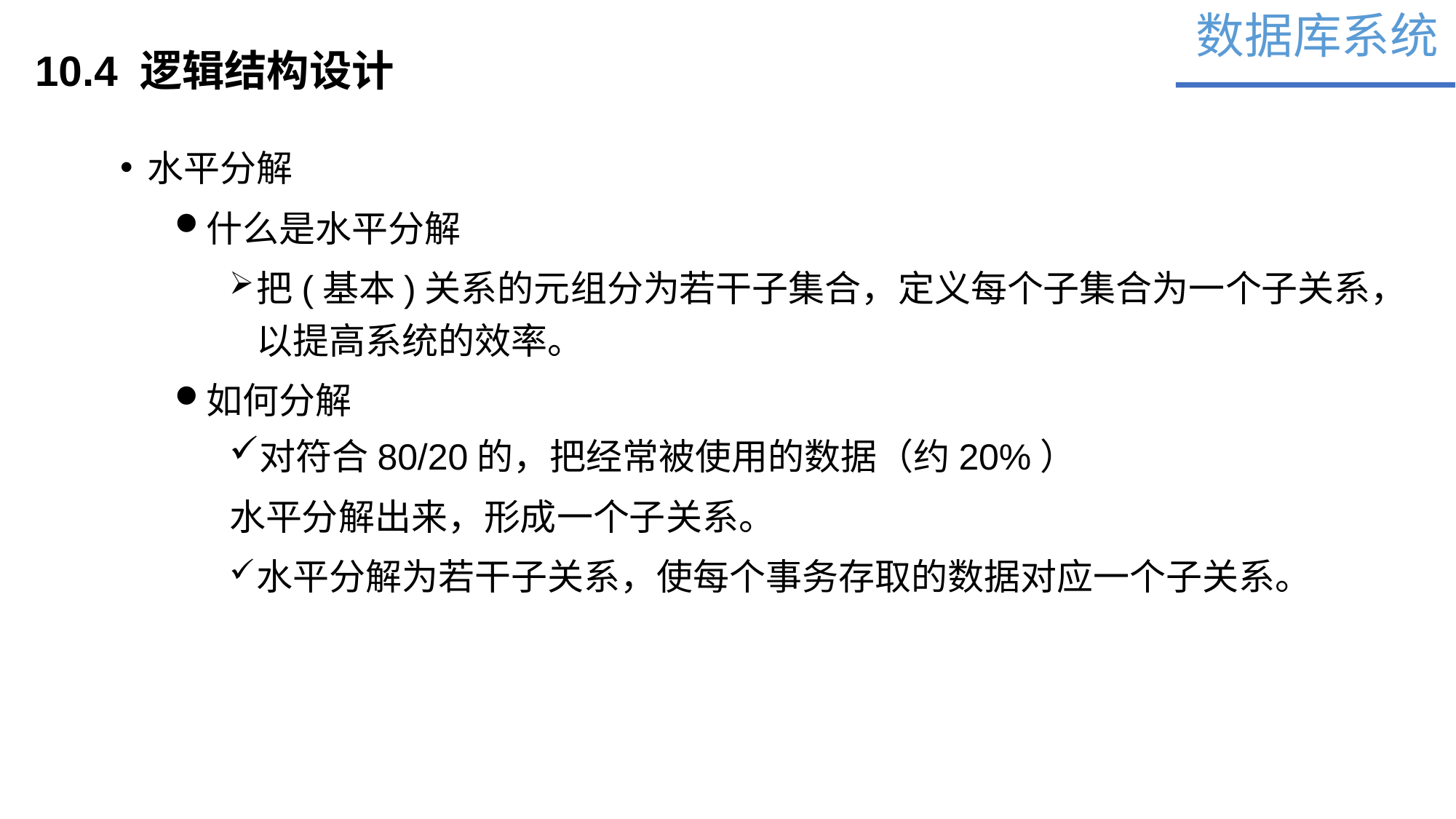

数据库系统
10.4 逻辑结构设计

水平分解
什么是水平分解
把(基本)关系的元组分为若干子集合，定义每个子集合为一个子关系，以提高系统的效率。
如何分解
对符合80/20的，把经常被使用的数据（约20%）
水平分解出来，形成一个子关系。
水平分解为若干子关系，使每个事务存取的数据对应一个子关系。